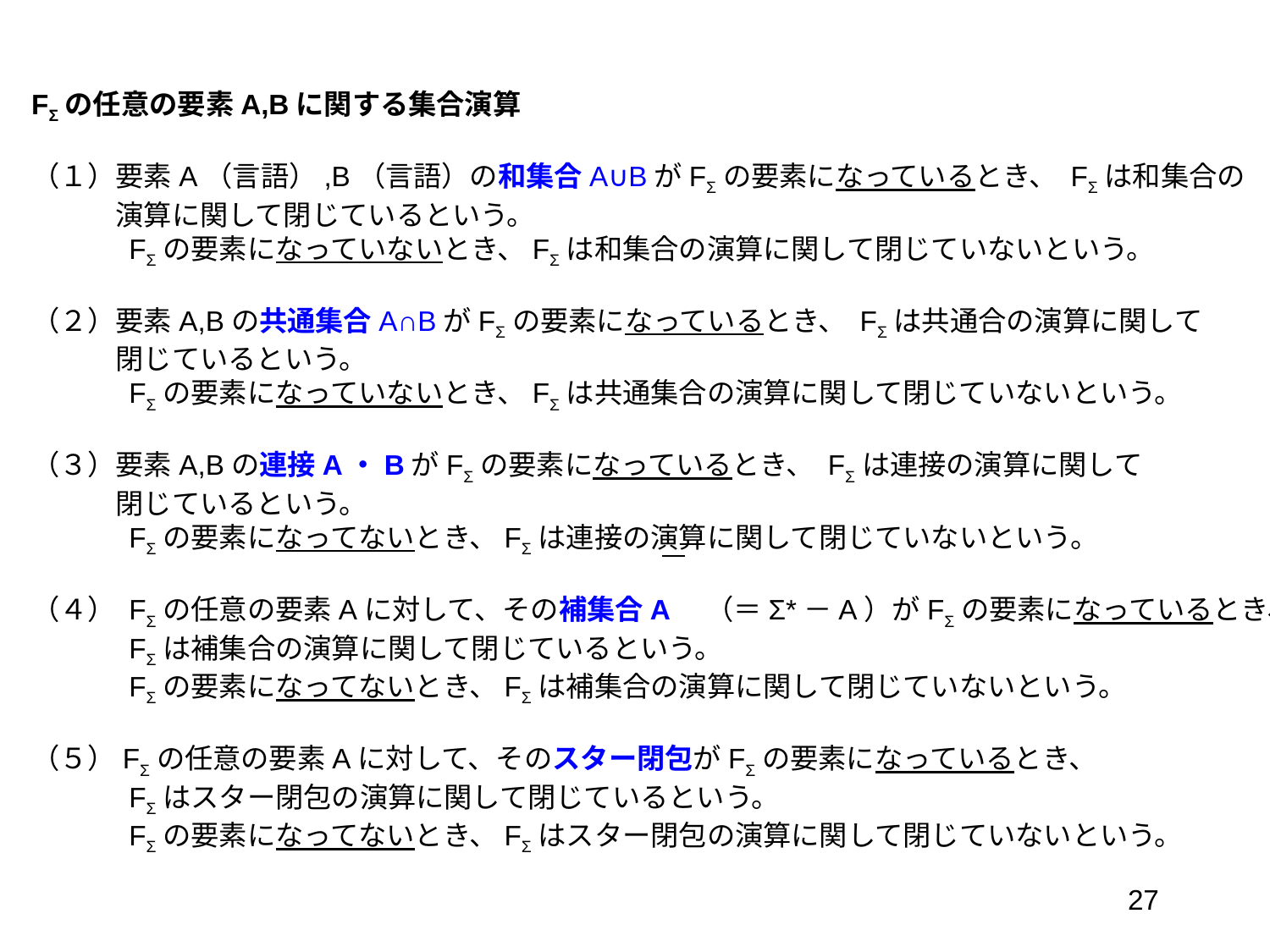

FΣの任意の要素A,Bに関する集合演算

（１）要素A（言語）,B（言語）の和集合A∪BがFΣの要素になっているとき、 FΣは和集合の
　　　演算に関して閉じているという。
　　　 FΣの要素になっていないとき、FΣは和集合の演算に関して閉じていないという。

（２）要素A,Bの共通集合A∩BがFΣの要素になっているとき、 FΣは共通合の演算に関して
　　　閉じているという。
　　　 FΣの要素になっていないとき、FΣは共通集合の演算に関して閉じていないという。

（３）要素A,Bの連接A・BがFΣの要素になっているとき、 FΣは連接の演算に関して
　　　閉じているという。
　　　 FΣの要素になってないとき、FΣは連接の演算に関して閉じていないという。

（４） FΣの任意の要素Aに対して、その補集合A　（＝Σ*－A）がFΣの要素になっているとき、
　　　 FΣは補集合の演算に関して閉じているという。
　　　 FΣの要素になってないとき、FΣは補集合の演算に関して閉じていないという。

（５）FΣの任意の要素Aに対して、そのスター閉包がFΣの要素になっているとき、
　　　 FΣはスター閉包の演算に関して閉じているという。
　　　 FΣの要素になってないとき、FΣはスター閉包の演算に関して閉じていないという。
27